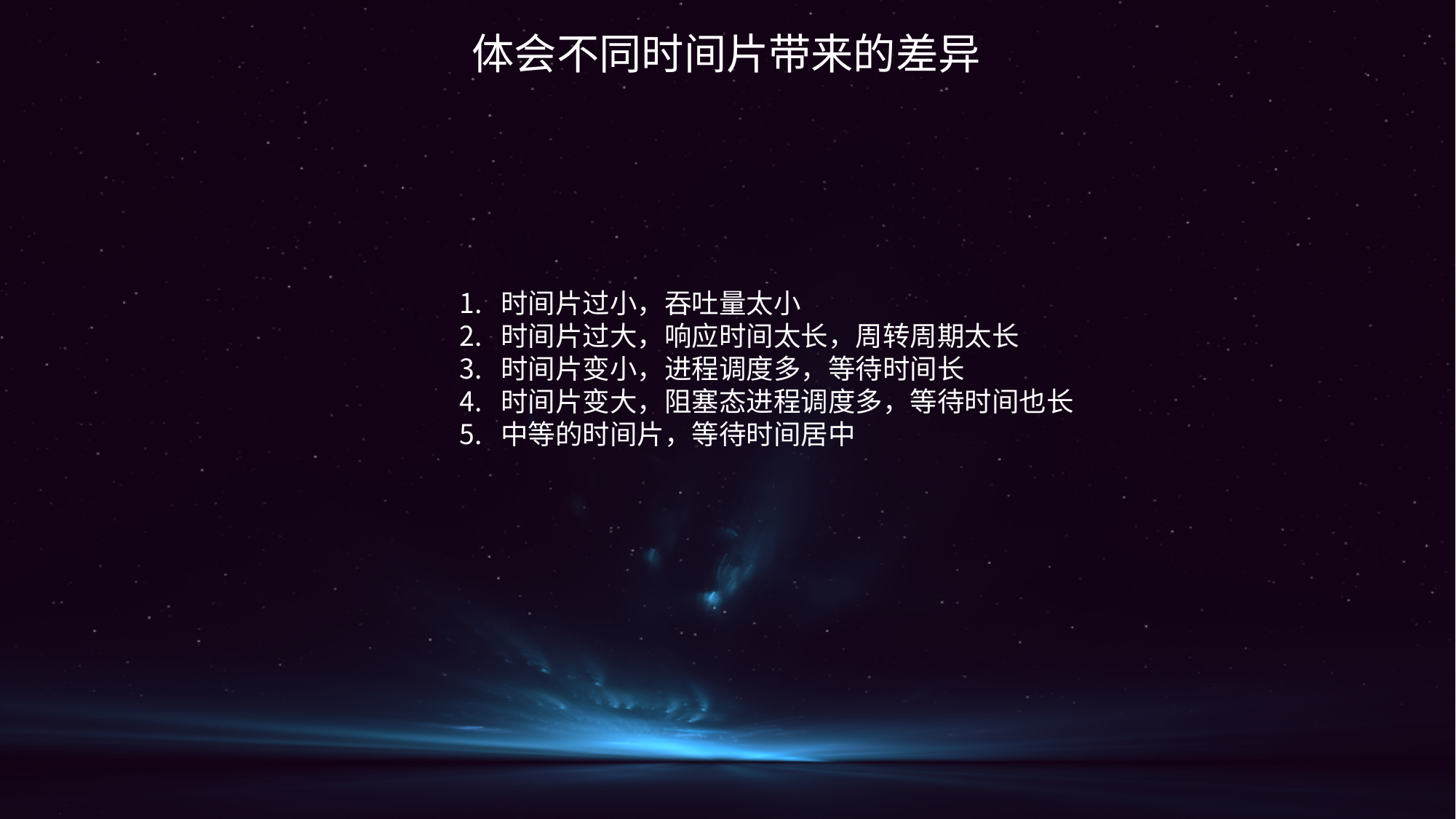

体会不同时间片带来的差异
时间片过小，吞吐量太小
时间片过大，响应时间太长，周转周期太长
时间片变小，进程调度多，等待时间长
时间片变大，阻塞态进程调度多，等待时间也长
中等的时间片，等待时间居中